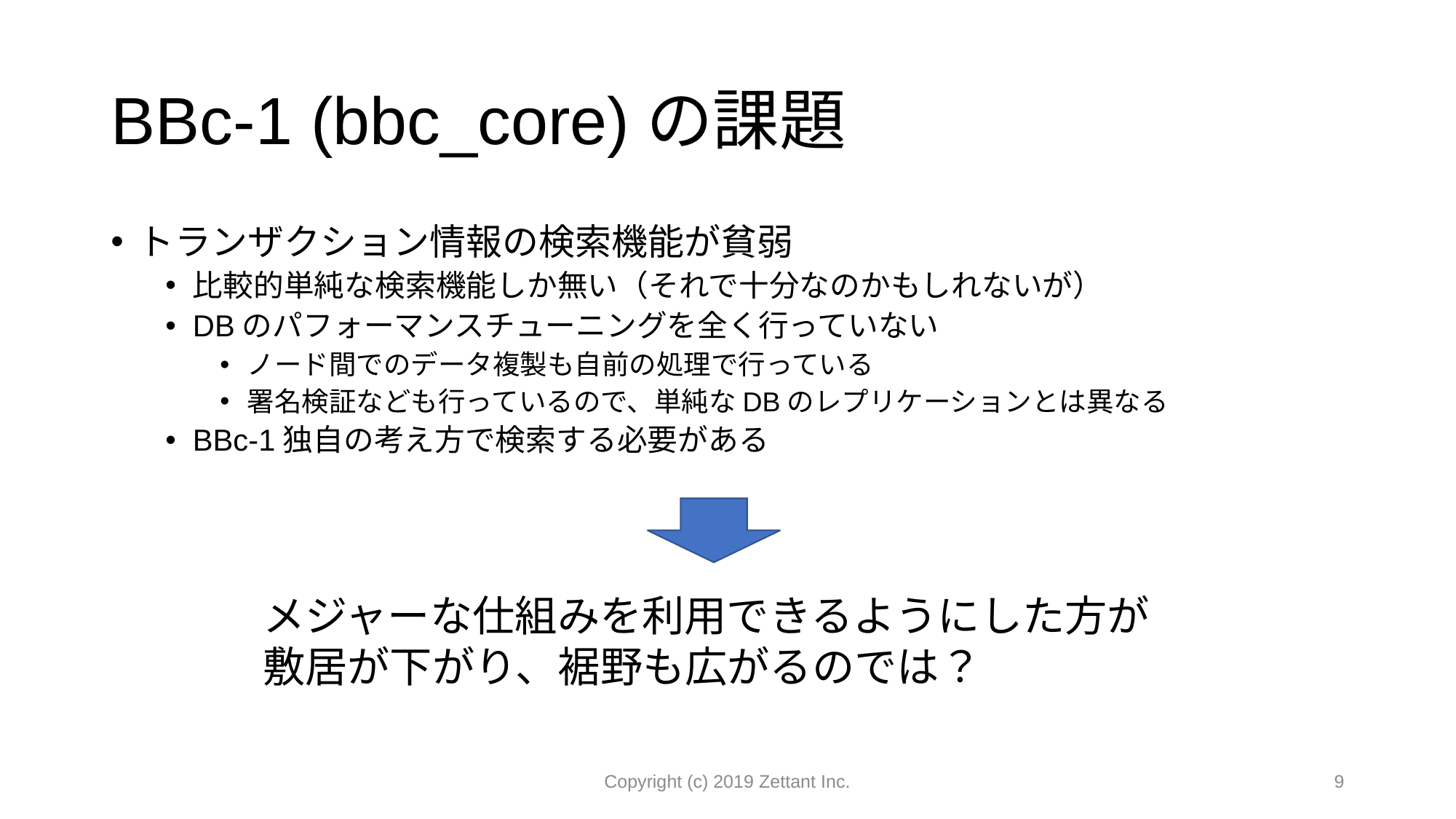

# BBc-1 (bbc_core)の課題
トランザクション情報の検索機能が貧弱
比較的単純な検索機能しか無い（それで十分なのかもしれないが）
DBのパフォーマンスチューニングを全く行っていない
ノード間でのデータ複製も自前の処理で行っている
署名検証なども行っているので、単純なDBのレプリケーションとは異なる
BBc-1独自の考え方で検索する必要がある

メジャーな仕組みを利用できるようにした方が敷居が下がり、裾野も広がるのでは？
Copyright (c) 2019 Zettant Inc.
9